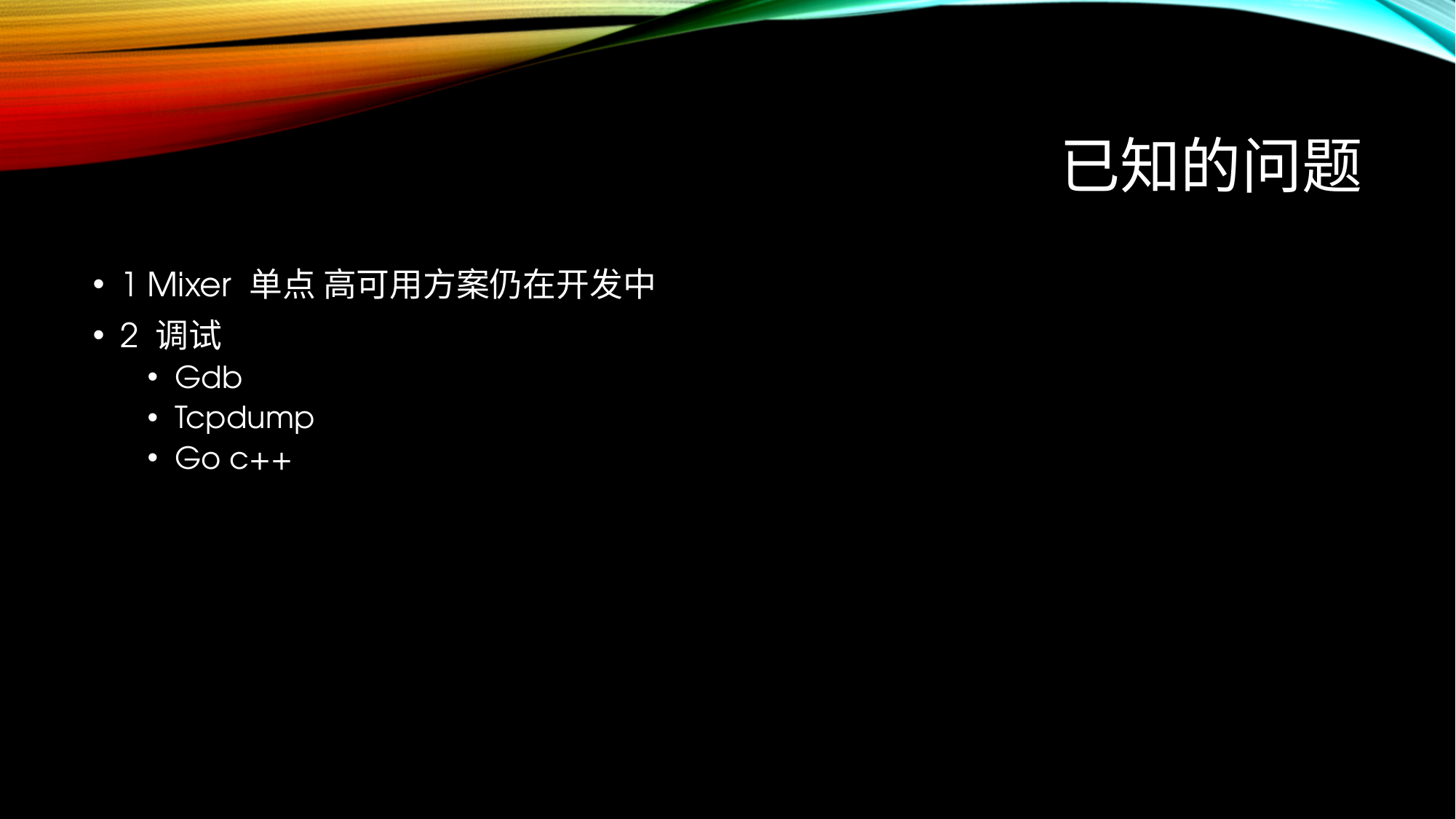

# 已知的问题
1 Mixer 单点 高可用方案仍在开发中
2 调试
Gdb
Tcpdump
Go c++